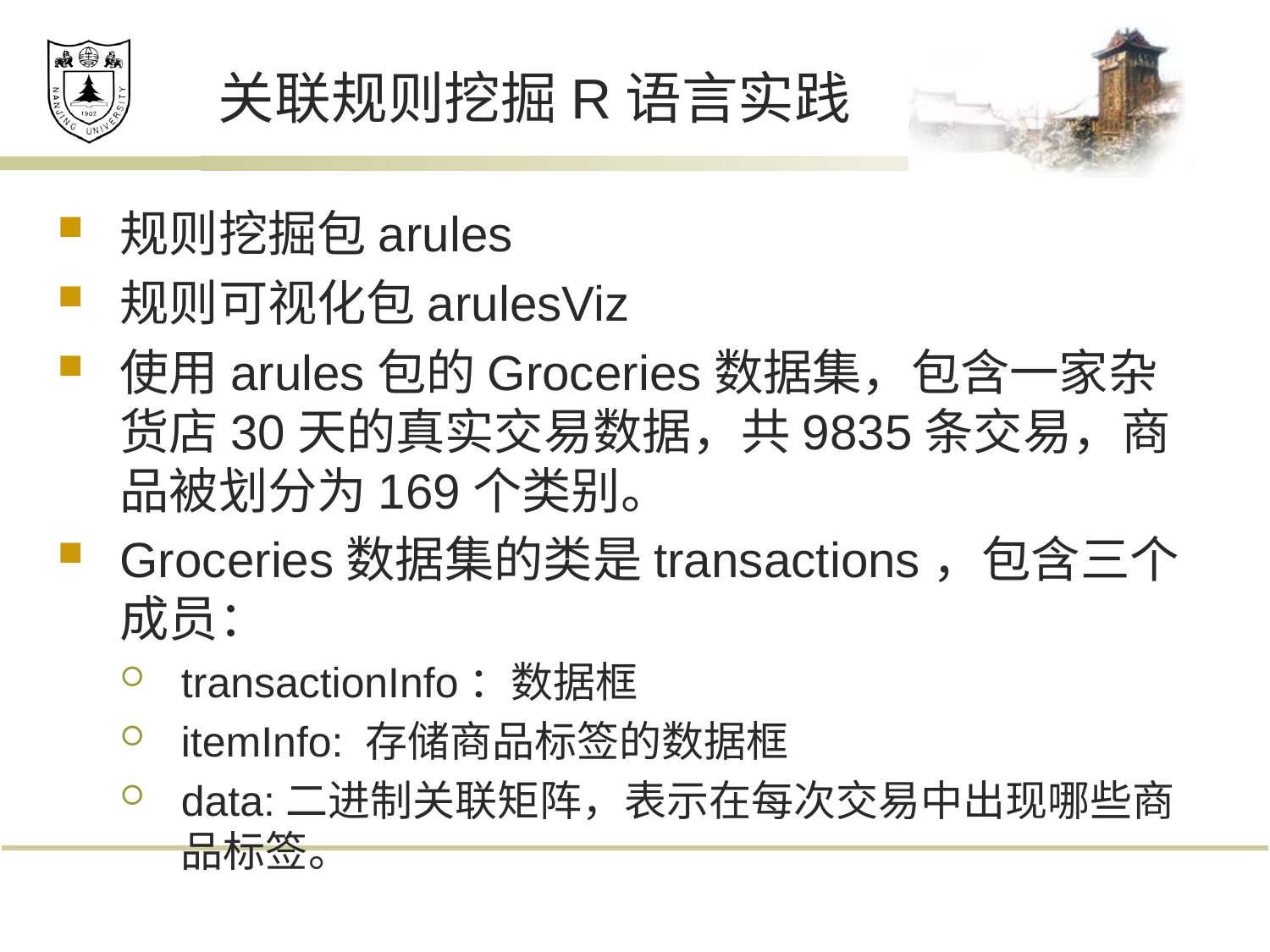

# 关联规则挖掘R语言实践
规则挖掘包arules
规则可视化包arulesViz
使用arules包的Groceries数据集，包含一家杂货店30天的真实交易数据，共9835条交易，商品被划分为169个类别。
Groceries数据集的类是transactions，包含三个成员：
transactionInfo：数据框
itemInfo: 存储商品标签的数据框
data:二进制关联矩阵，表示在每次交易中出现哪些商品标签。